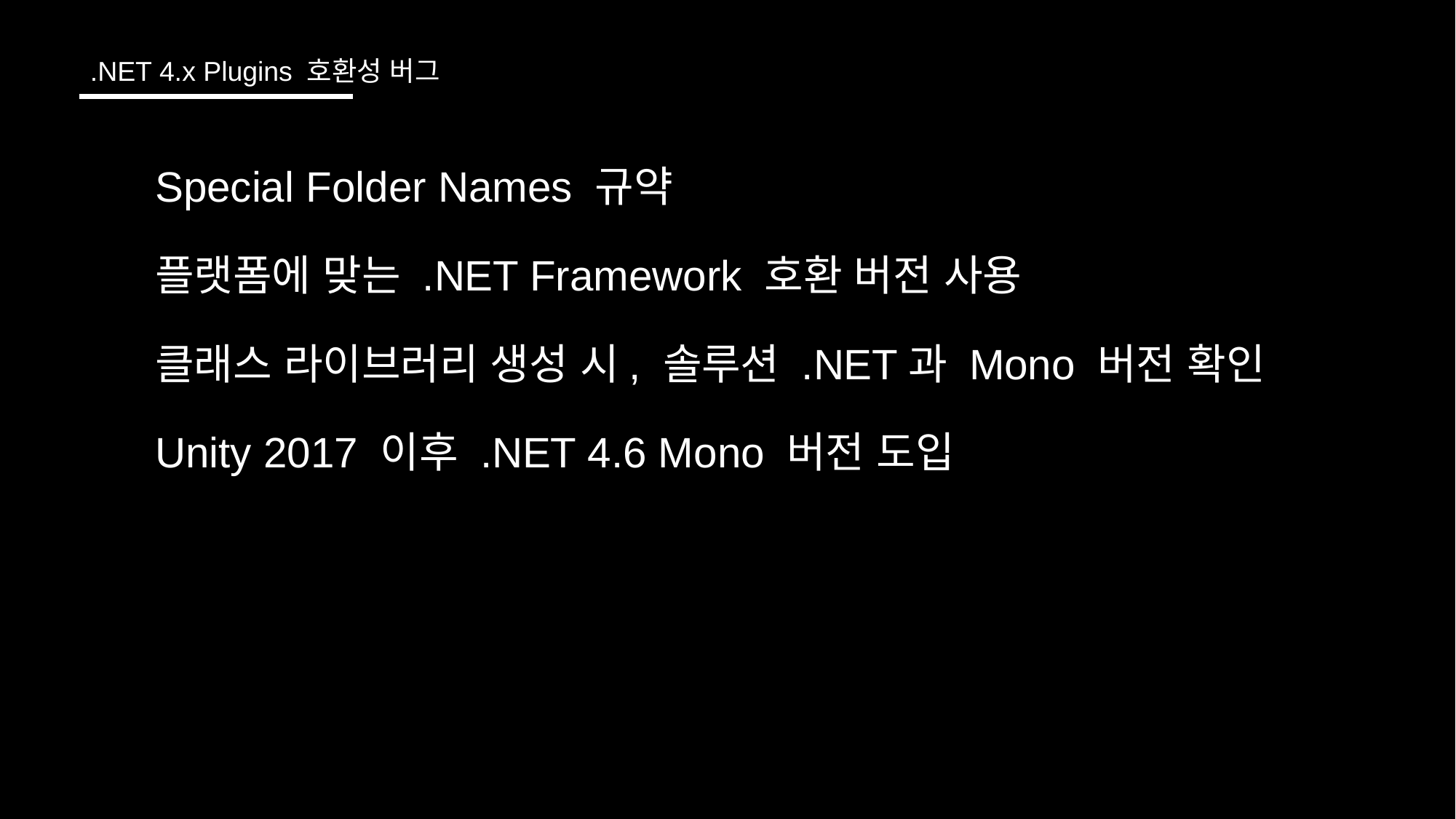

.NET 4.x Plugins 호환성 버그
Special Folder Names 규약
플랫폼에 맞는 .NET Framework 호환 버전 사용
클래스 라이브러리 생성 시, 솔루션 .NET과 Mono 버전 확인
Unity 2017 이후 .NET 4.6 Mono 버전 도입